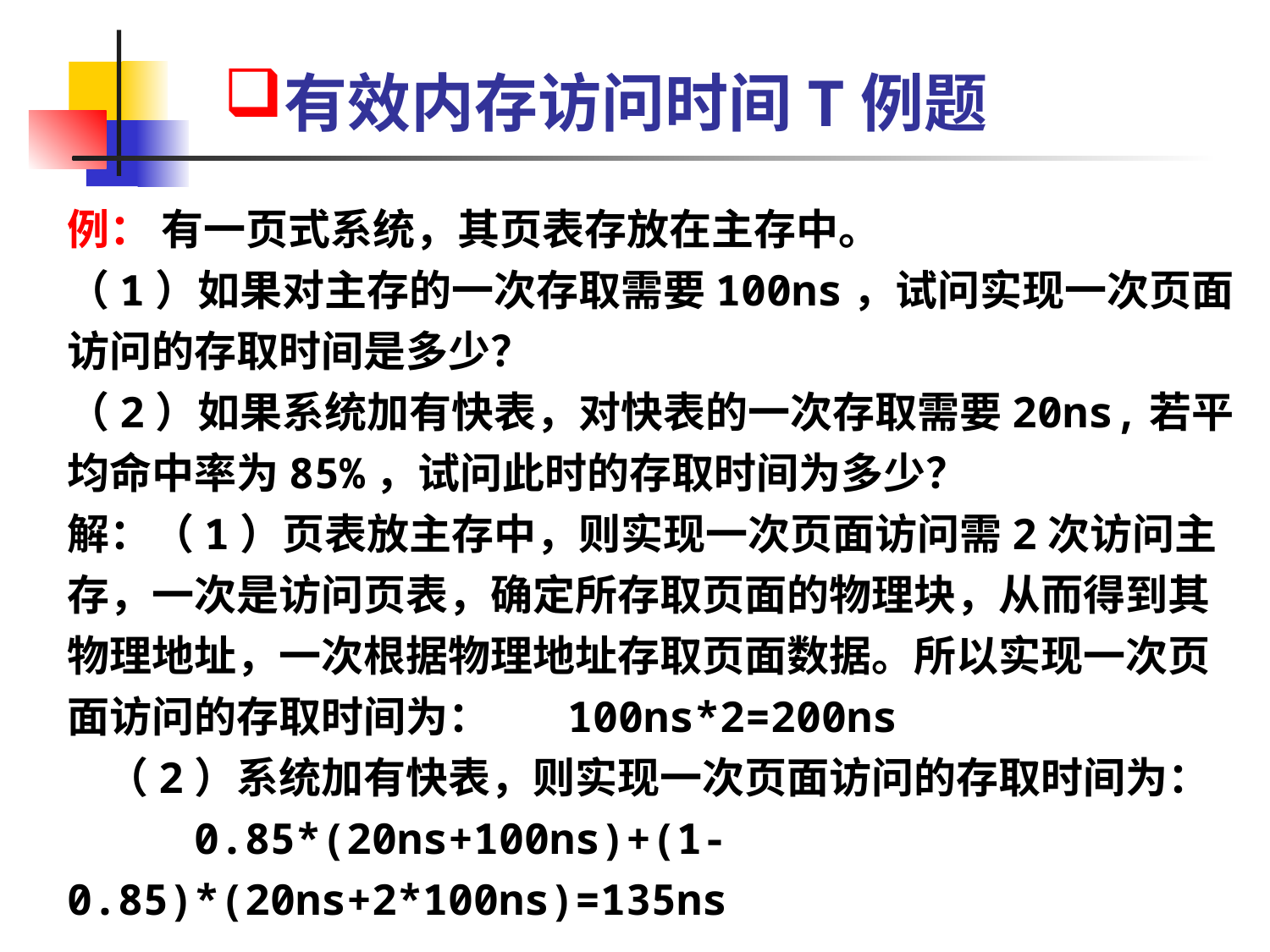

有效内存访问时间T例题
例： 有一页式系统，其页表存放在主存中。
（1）如果对主存的一次存取需要100ns，试问实现一次页面访问的存取时间是多少？
（2）如果系统加有快表，对快表的一次存取需要20ns,若平均命中率为85%，试问此时的存取时间为多少？
解：（1）页表放主存中，则实现一次页面访问需2次访问主存，一次是访问页表，确定所存取页面的物理块，从而得到其物理地址，一次根据物理地址存取页面数据。所以实现一次页面访问的存取时间为：       100ns*2=200ns
   （2）系统加有快表，则实现一次页面访问的存取时间为：
     0.85*(20ns+100ns)+(1-0.85)*(20ns+2*100ns)=135ns